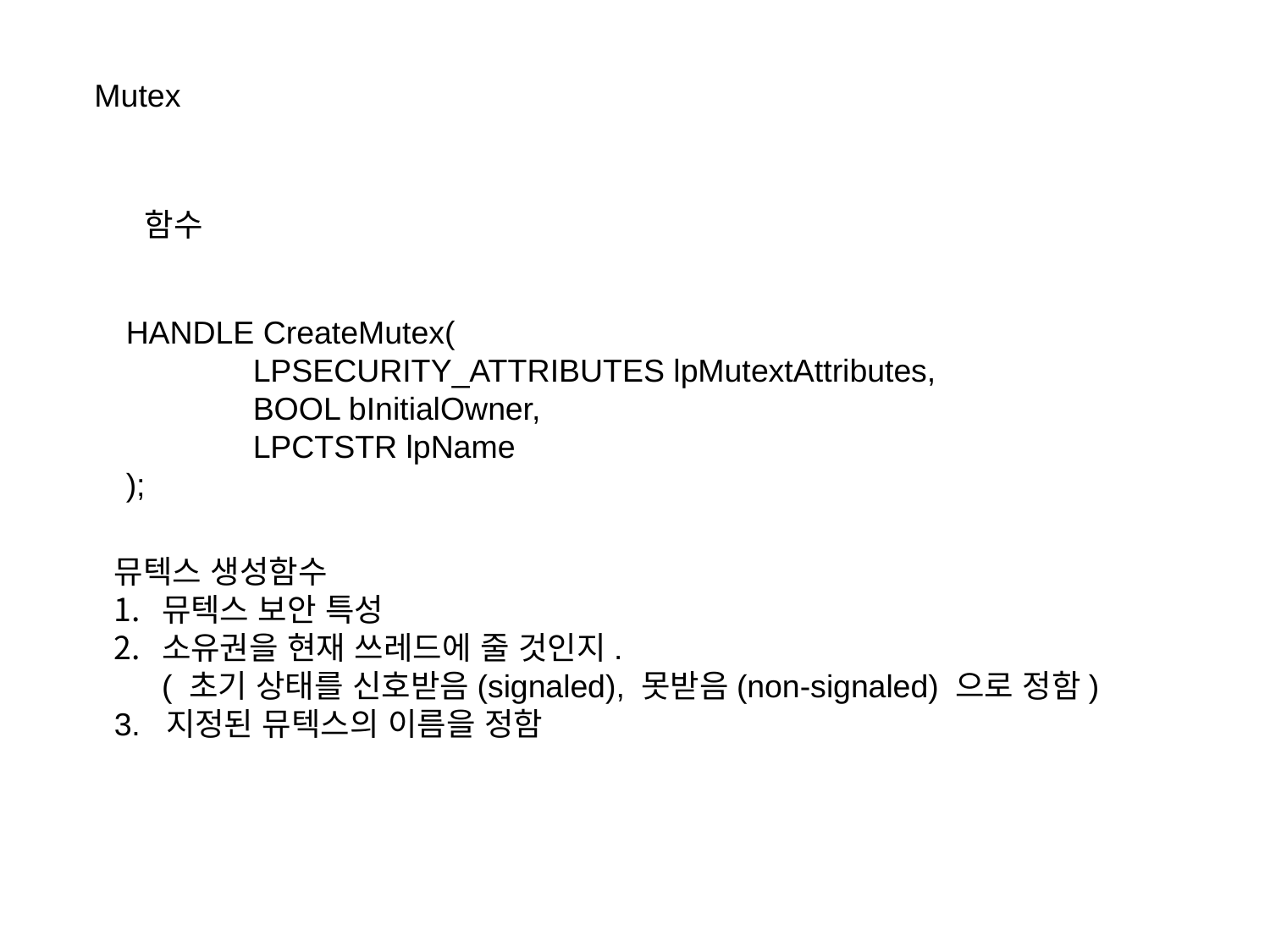

Mutex
함수
HANDLE CreateMutex(
	LPSECURITY_ATTRIBUTES lpMutextAttributes,
	BOOL bInitialOwner,
	LPCTSTR lpName
);
뮤텍스 생성함수
뮤텍스 보안 특성
소유권을 현재 쓰레드에 줄 것인지.
	( 초기 상태를 신호받음(signaled), 못받음(non-signaled) 으로 정함)
3.  지정된 뮤텍스의 이름을 정함